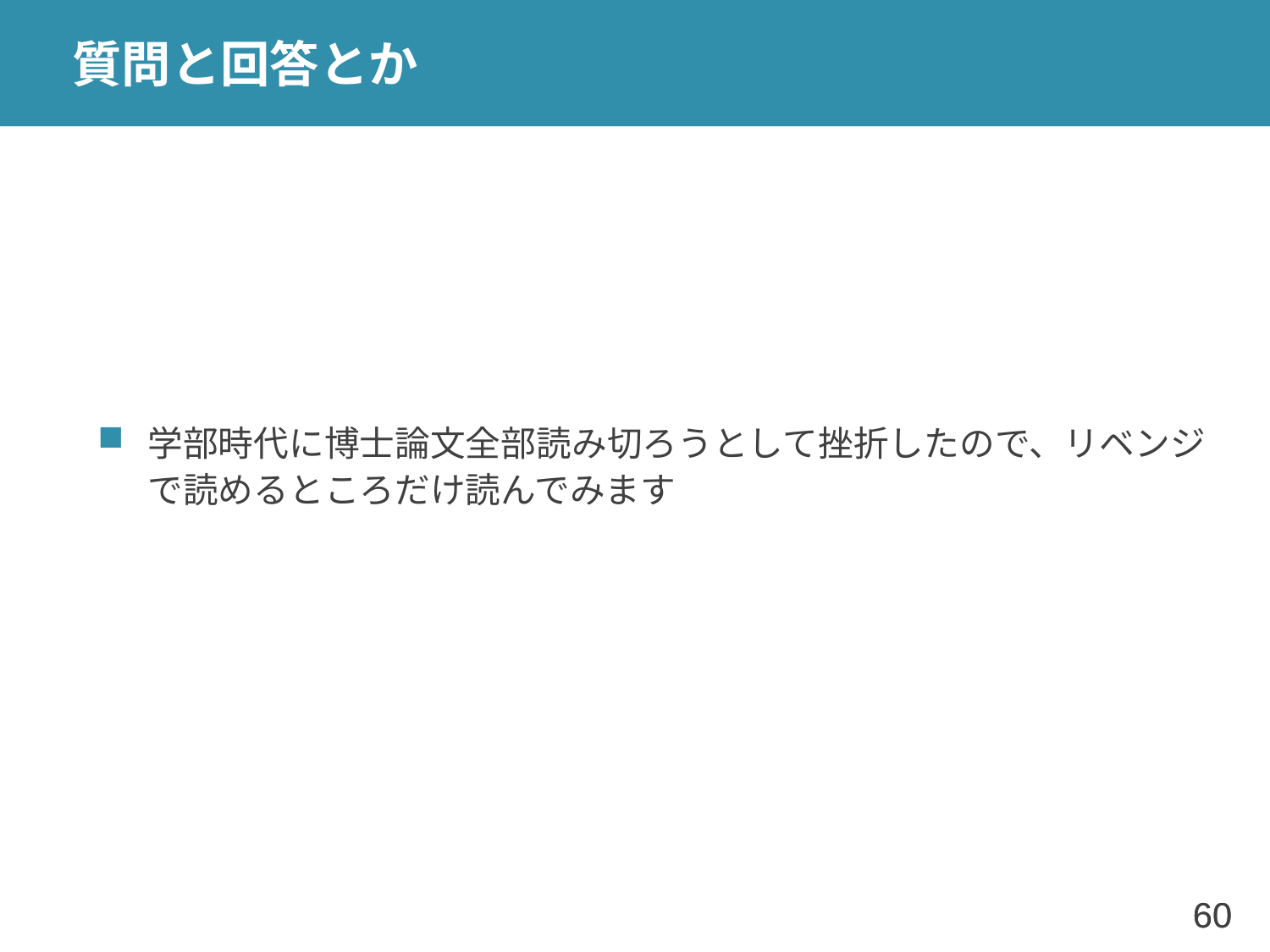

# 質問と回答とか
学部時代に博士論文全部読み切ろうとして挫折したので、リベンジで読めるところだけ読んでみます